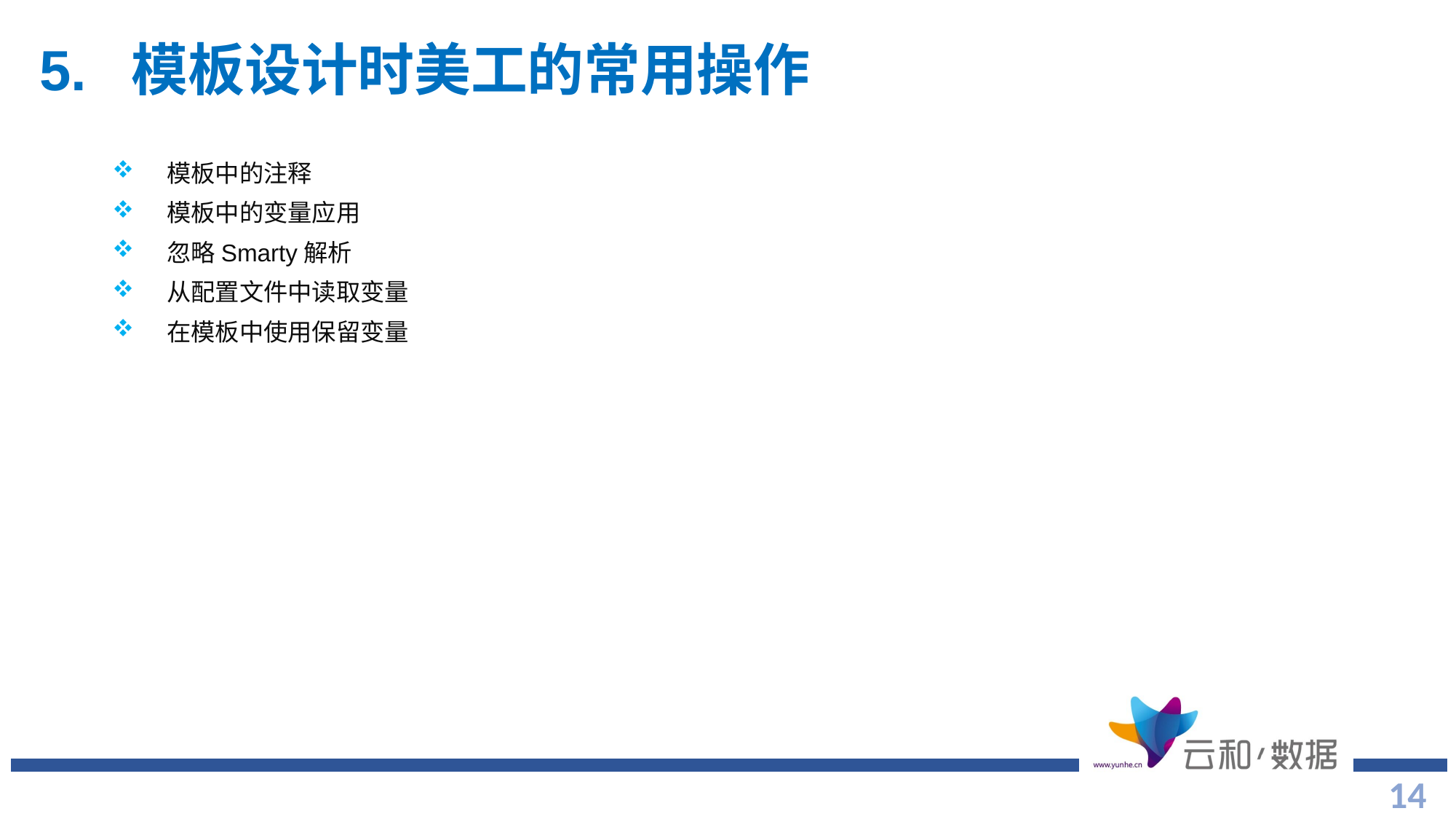

# 5.  模板设计时美工的常用操作
模板中的注释
模板中的变量应用
忽略Smarty解析
从配置文件中读取变量
在模板中使用保留变量

14